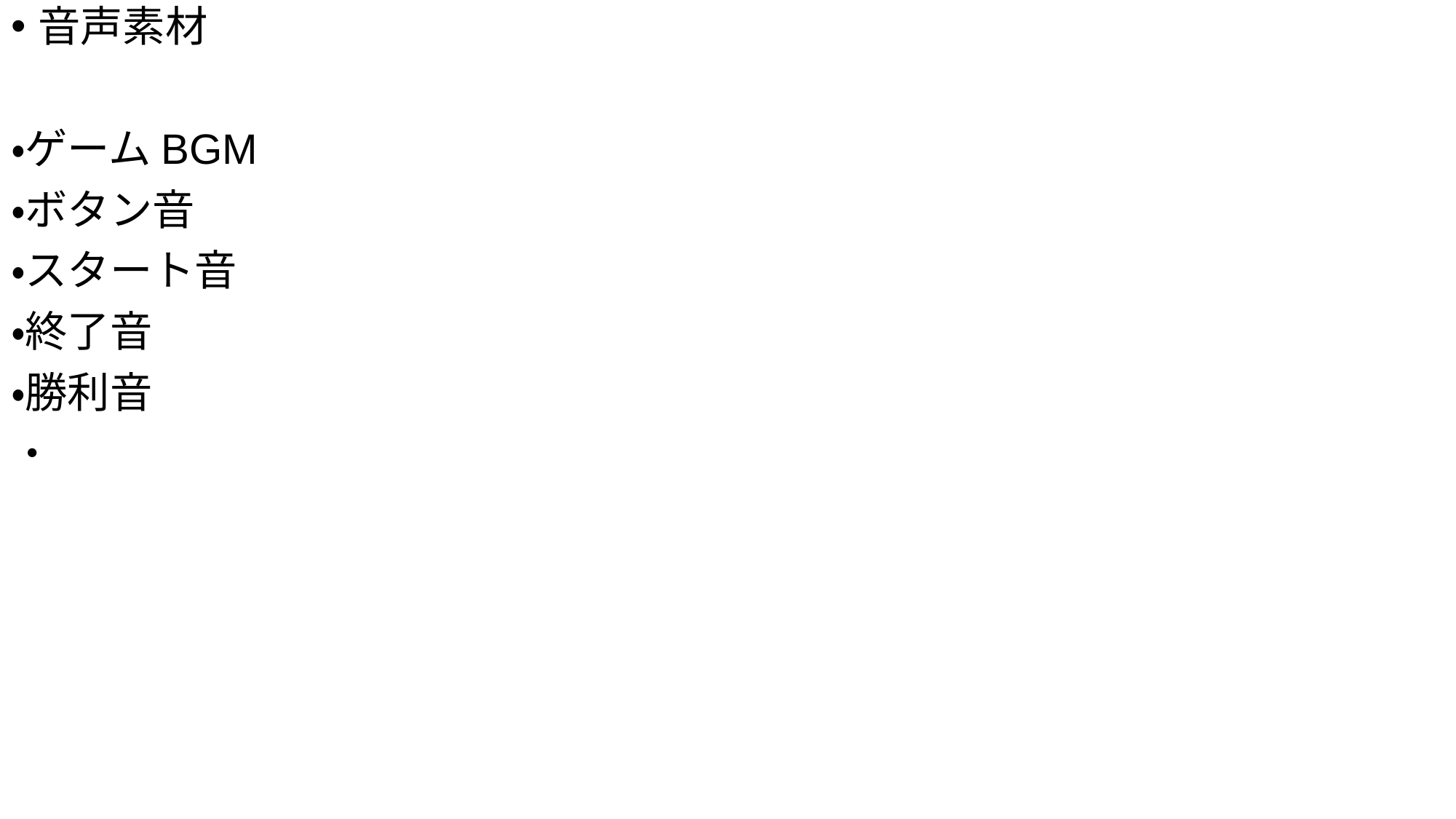

音声素材

・ゲームBGM
・ボタン音
・スタート音
・終了音
・勝利音
・